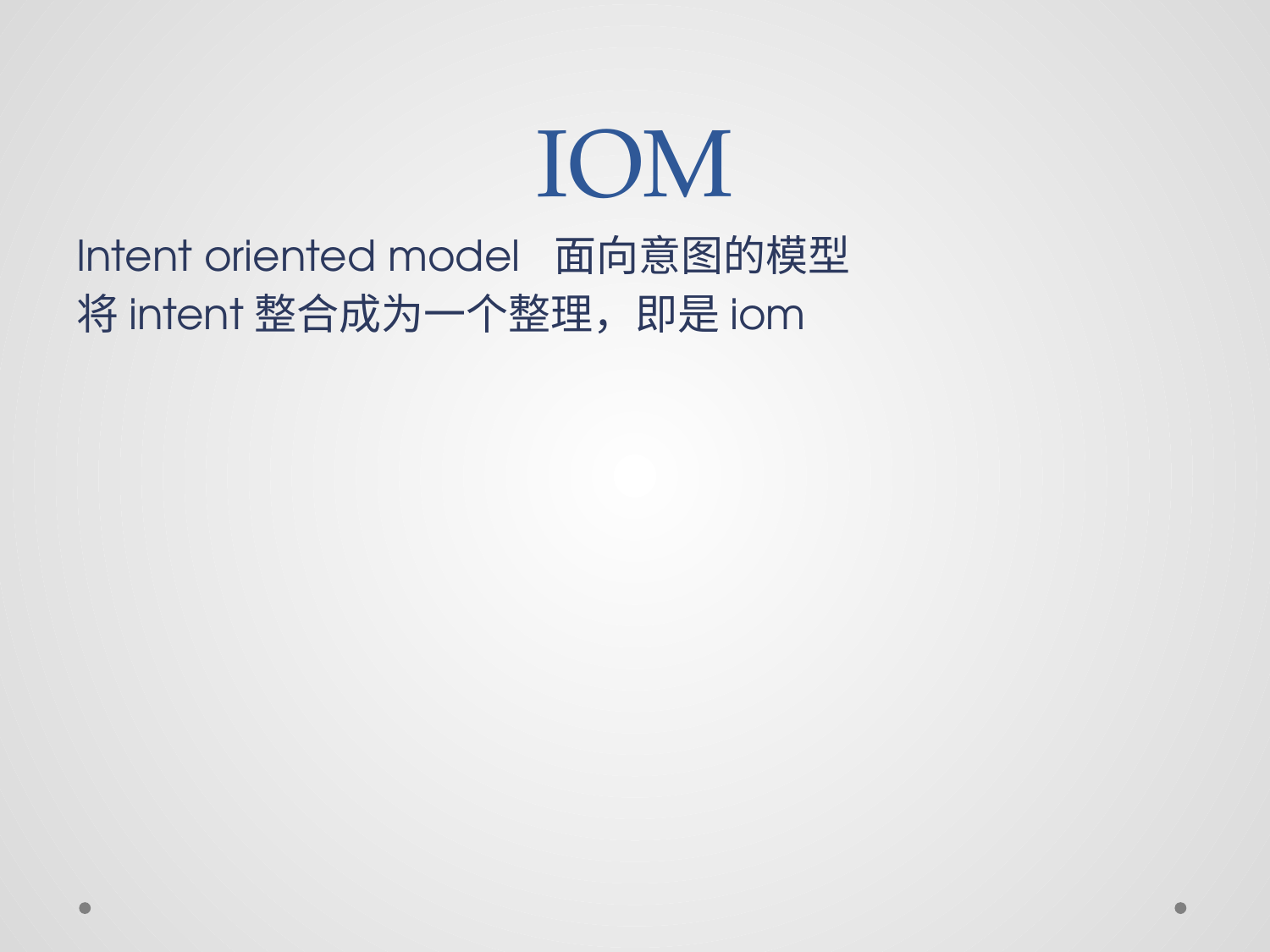

# IOM
Intent oriented model  面向意图的模型
将intent整合成为一个整理，即是iom